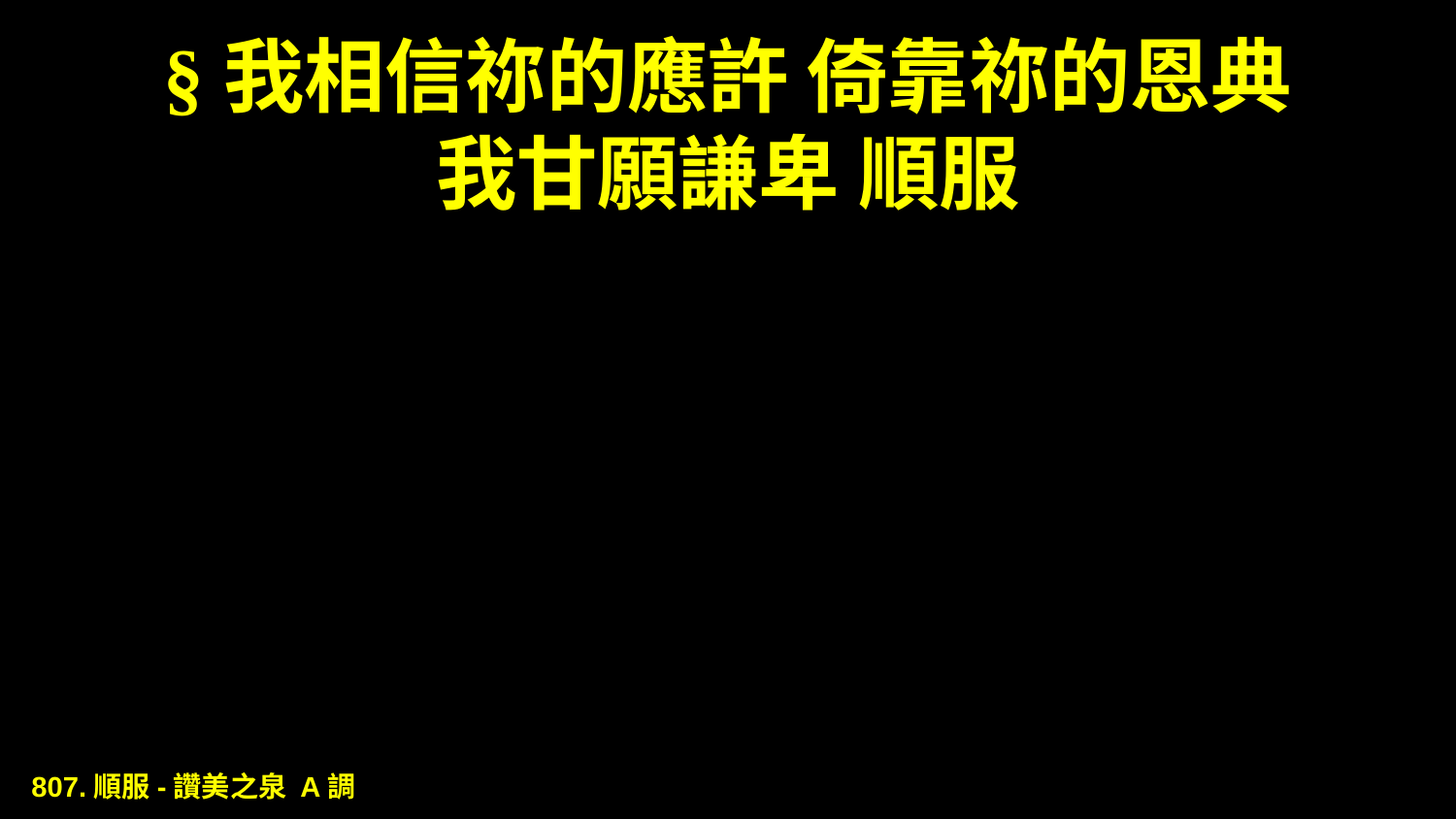

# §我相信祢的應許 倚靠祢的恩典 我甘願謙卑 順服
807.順服-讚美之泉 A調